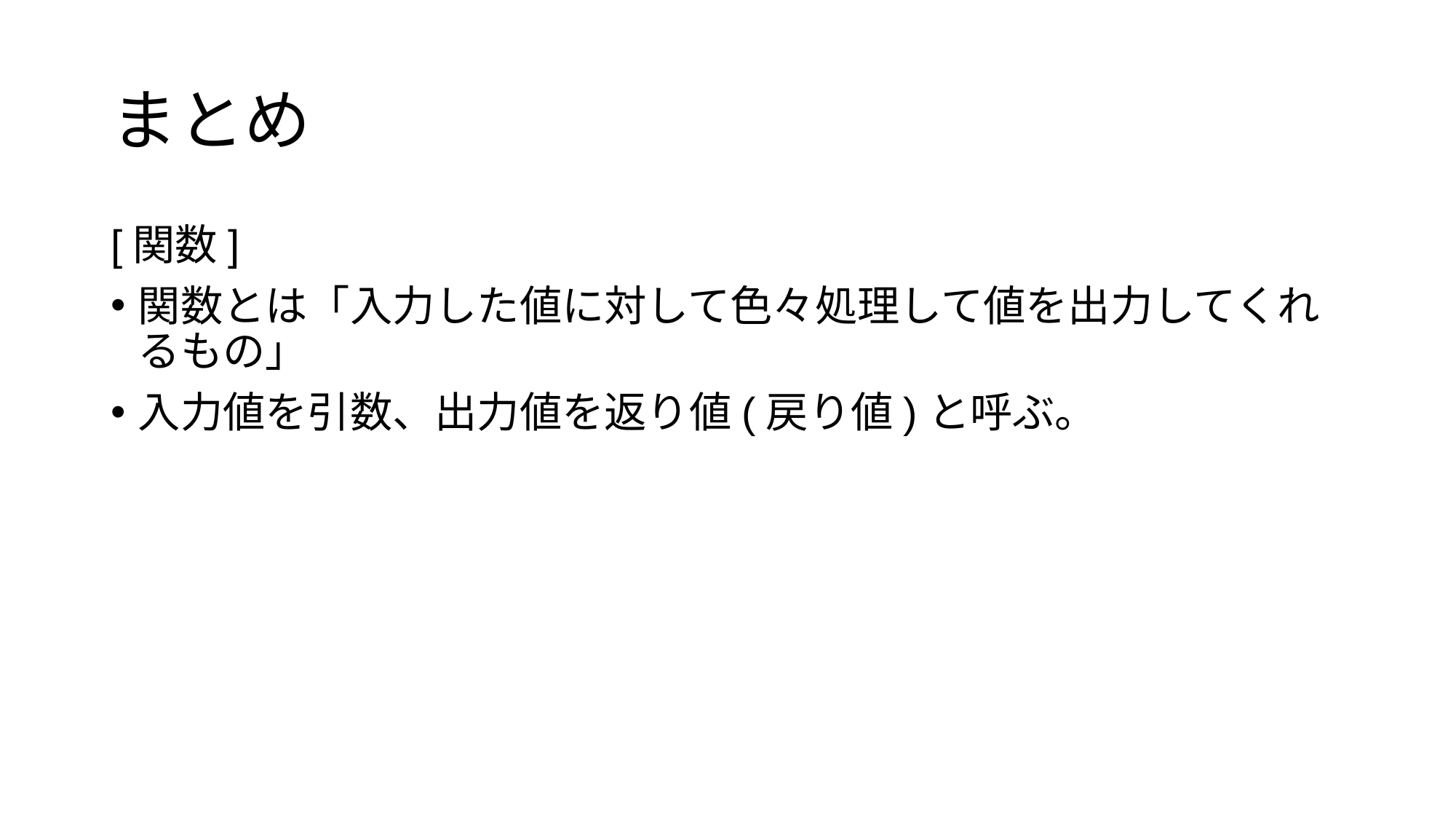

# まとめ
[関数]
関数とは「入力した値に対して色々処理して値を出力してくれるもの」
入力値を引数、出力値を返り値(戻り値)と呼ぶ。